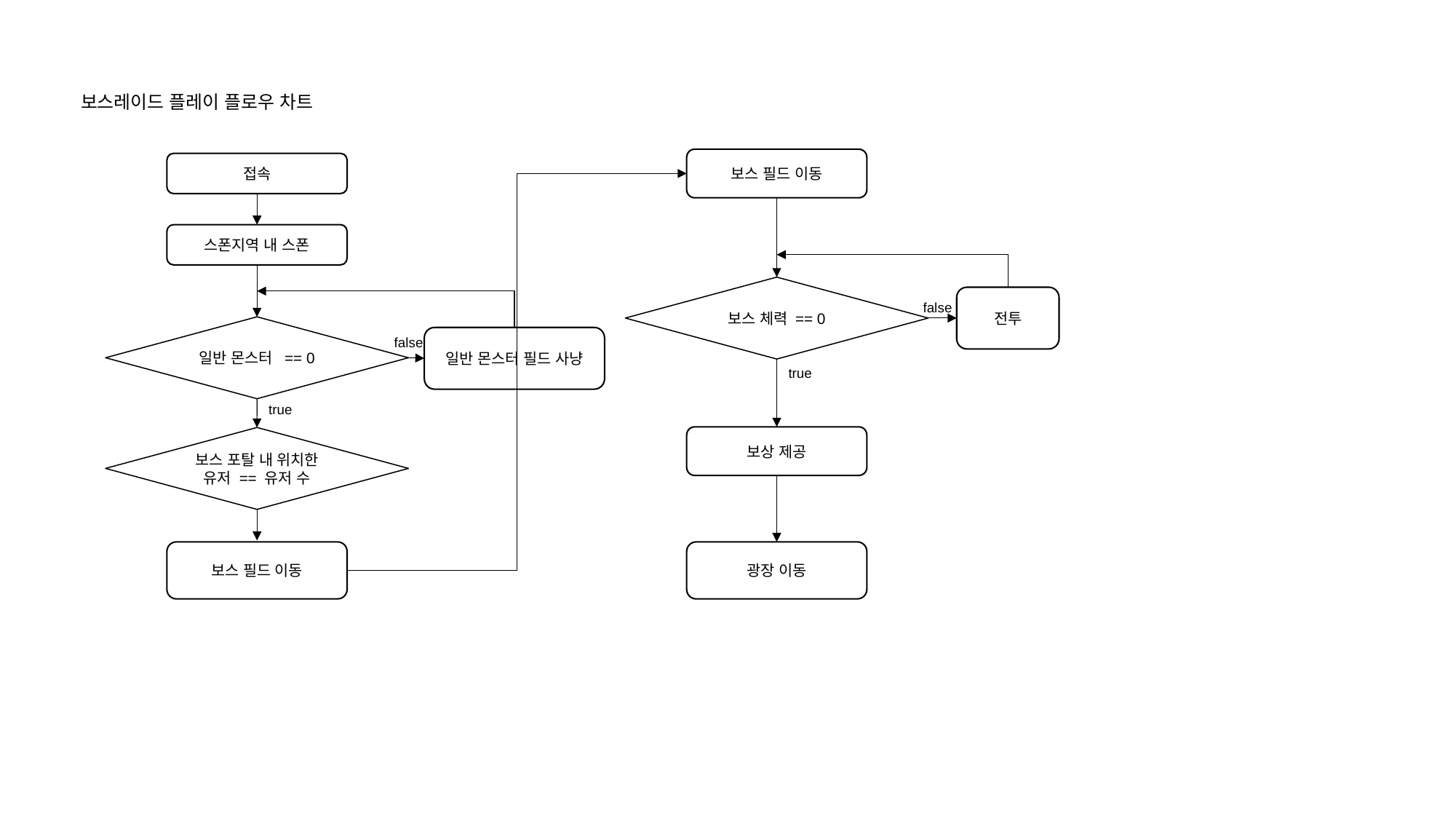

보스레이드 플레이 플로우 차트
보스 필드 이동
접속
스폰지역 내 스폰
보스 체력 == 0
전투
false
일반 몬스터  == 0
일반 몬스터 필드 사냥
false
true
true
보상 제공
보스 포탈 내 위치한 유저 == 유저 수
보스 필드 이동
광장 이동